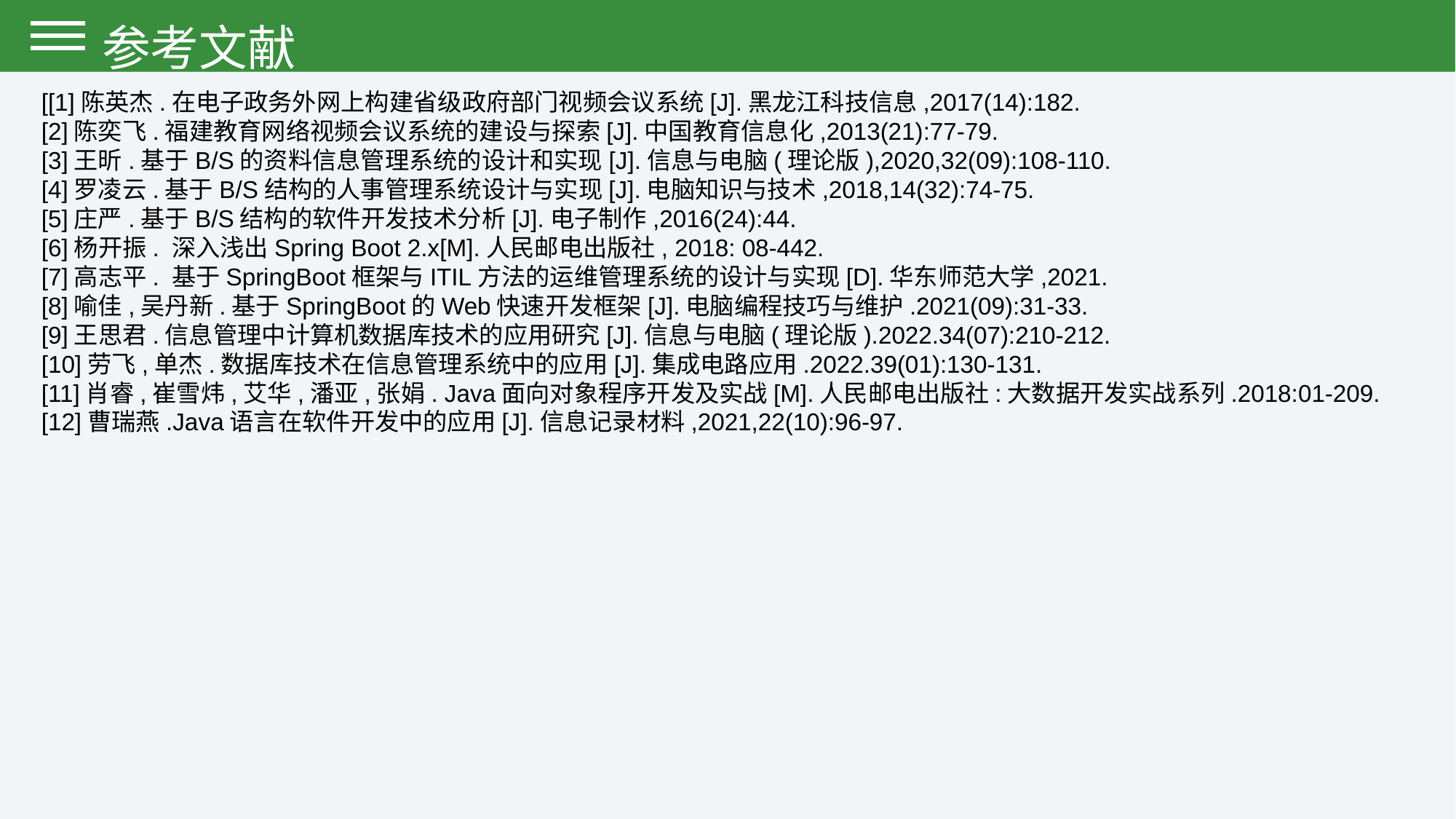

参考文献
[[1]陈英杰.在电子政务外网上构建省级政府部门视频会议系统[J].黑龙江科技信息,2017(14):182.
[2]陈奕飞.福建教育网络视频会议系统的建设与探索[J].中国教育信息化,2013(21):77-79.
[3]王昕.基于B/S的资料信息管理系统的设计和实现[J].信息与电脑(理论版),2020,32(09):108-110.
[4]罗凌云.基于B/S结构的人事管理系统设计与实现[J].电脑知识与技术,2018,14(32):74-75.
[5]庄严.基于B/S结构的软件开发技术分析[J].电子制作,2016(24):44.
[6]杨开振. 深入浅出Spring Boot 2.x[M].人民邮电出版社, 2018: 08-442.
[7]高志平. 基于SpringBoot框架与ITIL方法的运维管理系统的设计与实现[D].华东师范大学,2021.
[8]喻佳,吴丹新.基于SpringBoot的Web快速开发框架[J].电脑编程技巧与维护.2021(09):31-33.
[9]王思君.信息管理中计算机数据库技术的应用研究[J].信息与电脑(理论版).2022.34(07):210-212.
[10]劳飞,单杰.数据库技术在信息管理系统中的应用[J].集成电路应用.2022.39(01):130-131.
[11]肖睿,崔雪炜,艾华,潘亚,张娟. Java面向对象程序开发及实战[M].人民邮电出版社:大数据开发实战系列.2018:01-209.
[12]曹瑞燕.Java语言在软件开发中的应用[J].信息记录材料,2021,22(10):96-97.